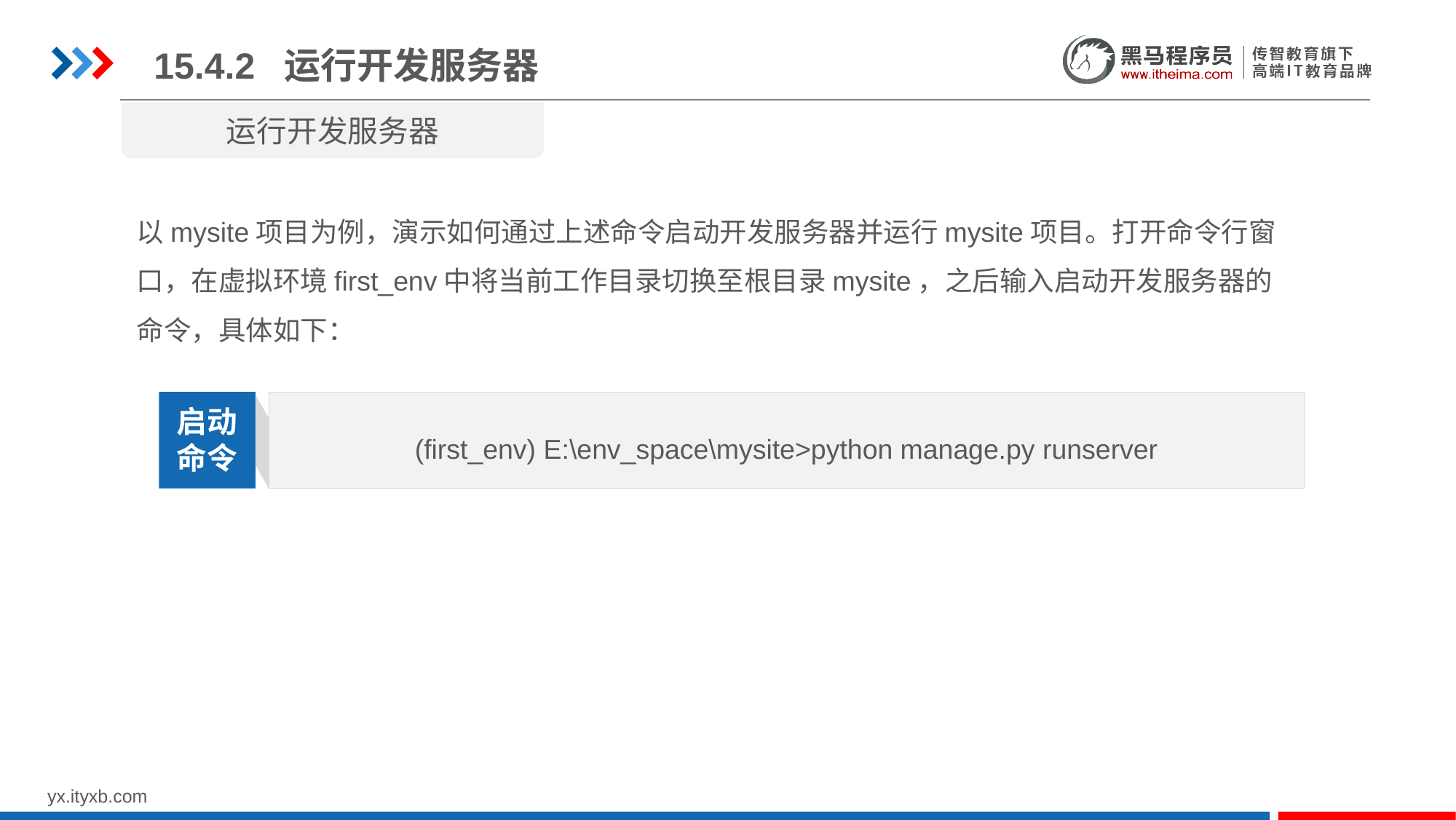

15.4.2  运行开发服务器

运行开发服务器
以mysite项目为例，演示如何通过上述命令启动开发服务器并运行mysite项目。打开命令行窗口，在虚拟环境first_env中将当前工作目录切换至根目录mysite，之后输入启动开发服务器的命令，具体如下：

(first_env) E:\env_space\mysite>python manage.py runserver

启动
命令